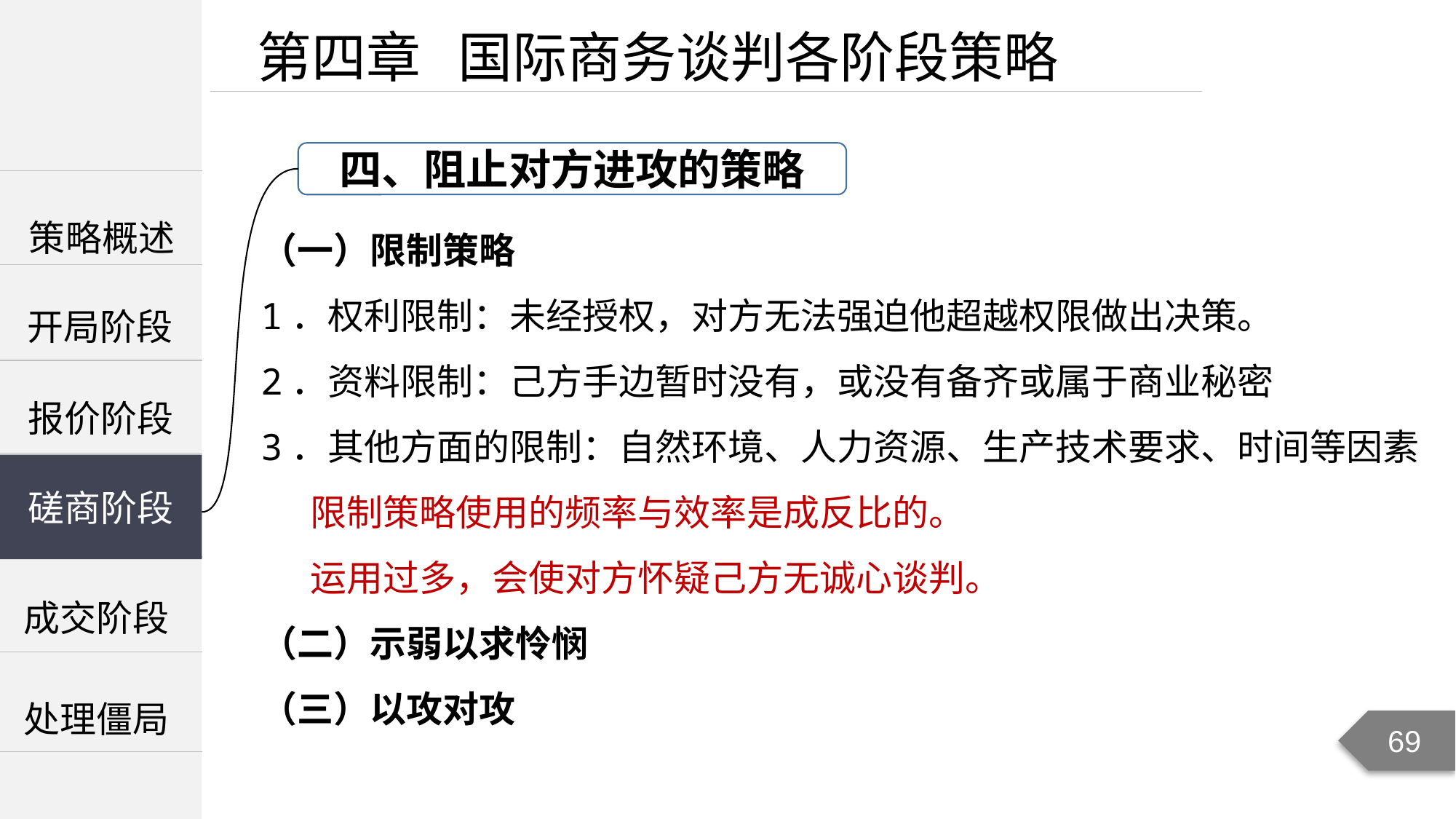

第四章   国际商务谈判各阶段策略
四、阻止对方进攻的策略
|  |
| --- |
|  |
|  |
策略概述
（一）限制策略
1．权利限制：未经授权，对方无法强迫他超越权限做出决策。
2．资料限制：己方手边暂时没有，或没有备齐或属于商业秘密
3．其他方面的限制：自然环境、人力资源、生产技术要求、时间等因素
     限制策略使用的频率与效率是成反比的。
     运用过多，会使对方怀疑己方无诚心谈判。
（二）示弱以求怜悯
（三）以攻对攻
开局阶段
报价阶段

磋商阶段
磋商阶段

成交阶段

处理僵局
69